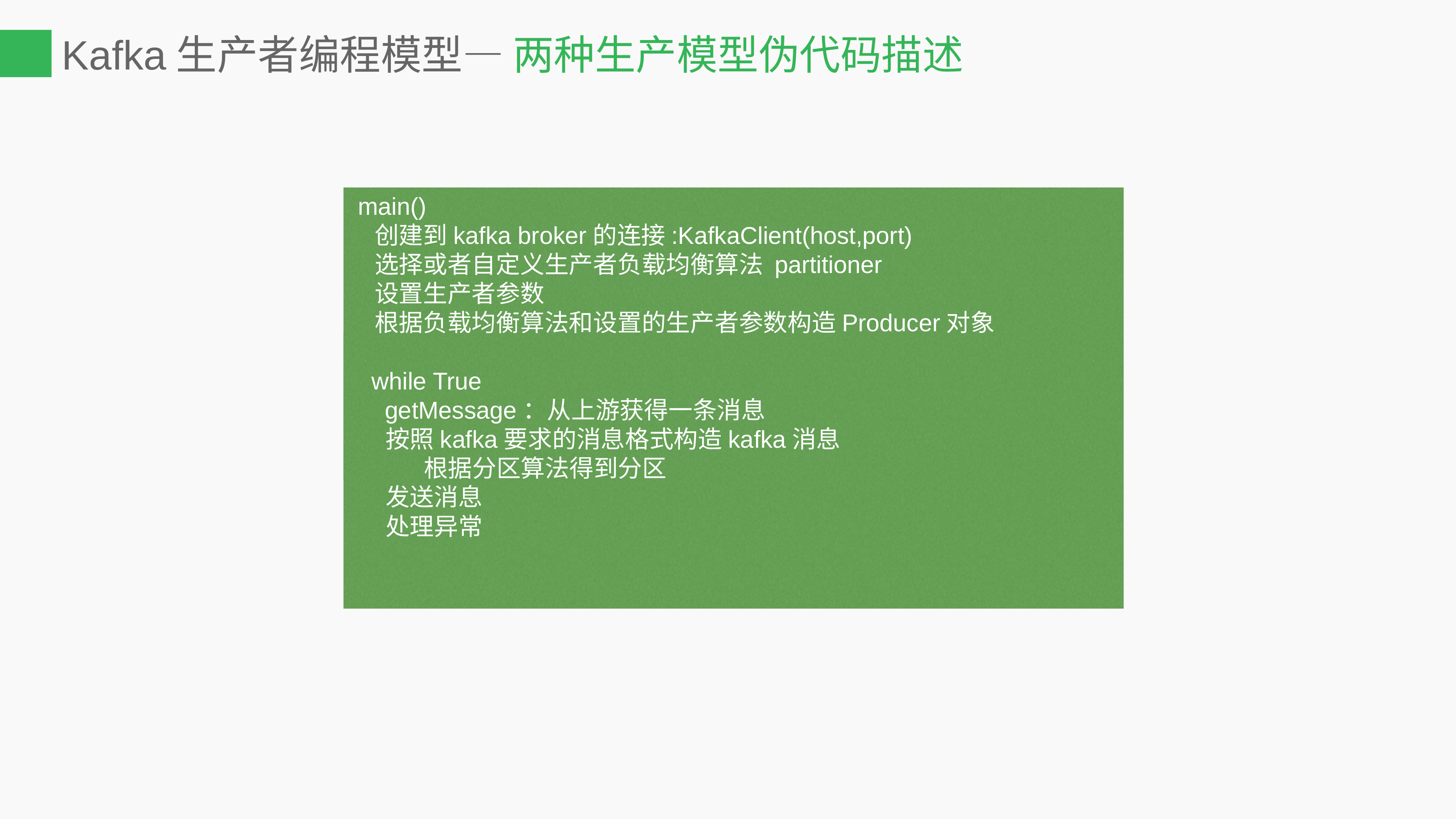

# Kafka生产者编程模型— 两种生产模型伪代码描述
main()
  创建到kafka broker的连接:KafkaClient(host,port)
  选择或者自定义生产者负载均衡算法 partitioner
  设置生产者参数
  根据负载均衡算法和设置的生产者参数构造Producer对象

  while True
    getMessage：从上游获得一条消息
    按照kafka要求的消息格式构造kafka消息
	 根据分区算法得到分区
    发送消息
    处理异常